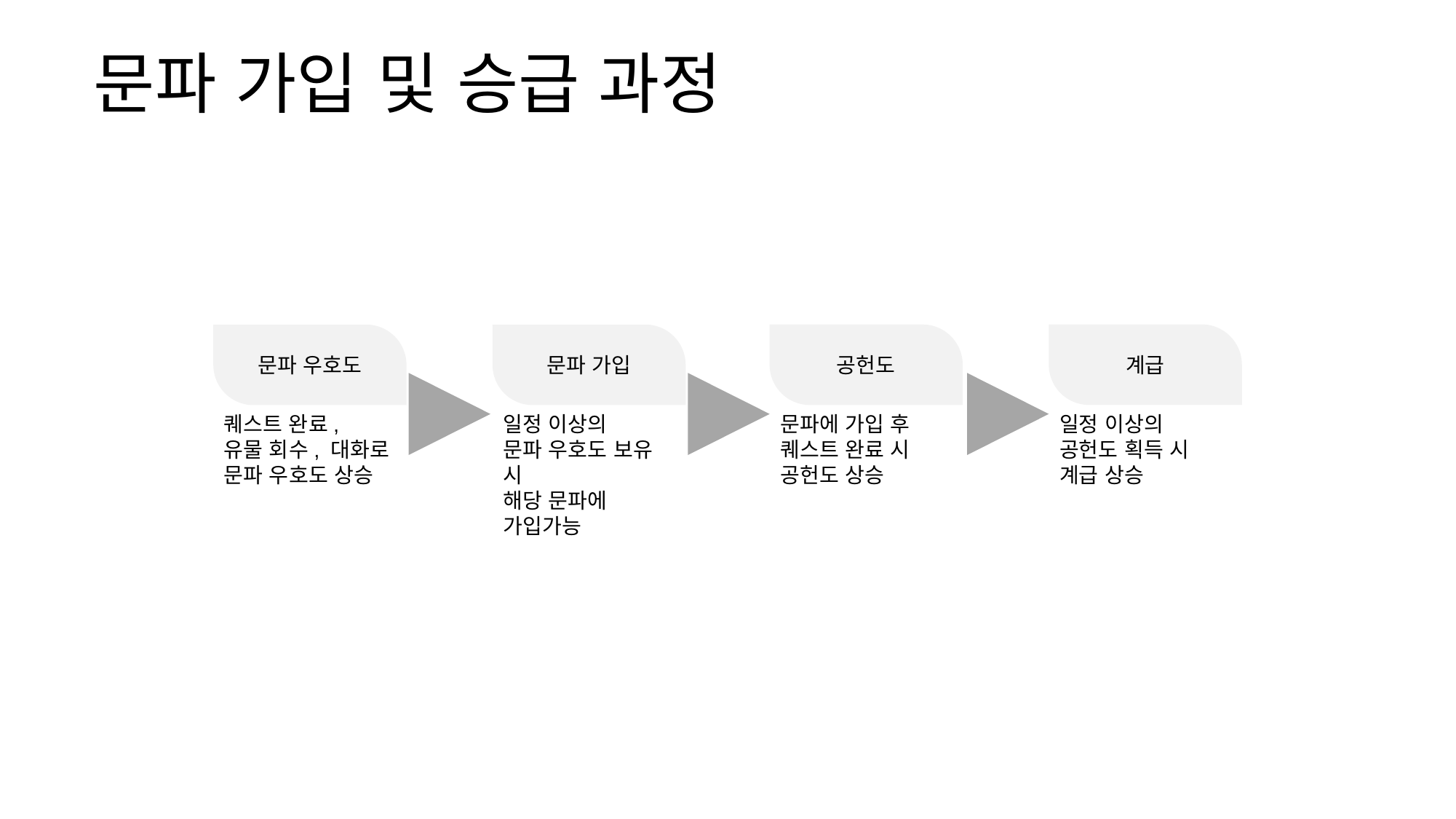

문파 가입 및 승급 과정
계급
일정 이상의
공헌도 획득 시
계급 상승
공헌도
문파에 가입 후
퀘스트 완료 시
공헌도 상승
문파 가입
일정 이상의
문파 우호도 보유 시
해당 문파에
가입가능
문파 우호도
퀘스트 완료,
유물 회수, 대화로 문파 우호도 상승